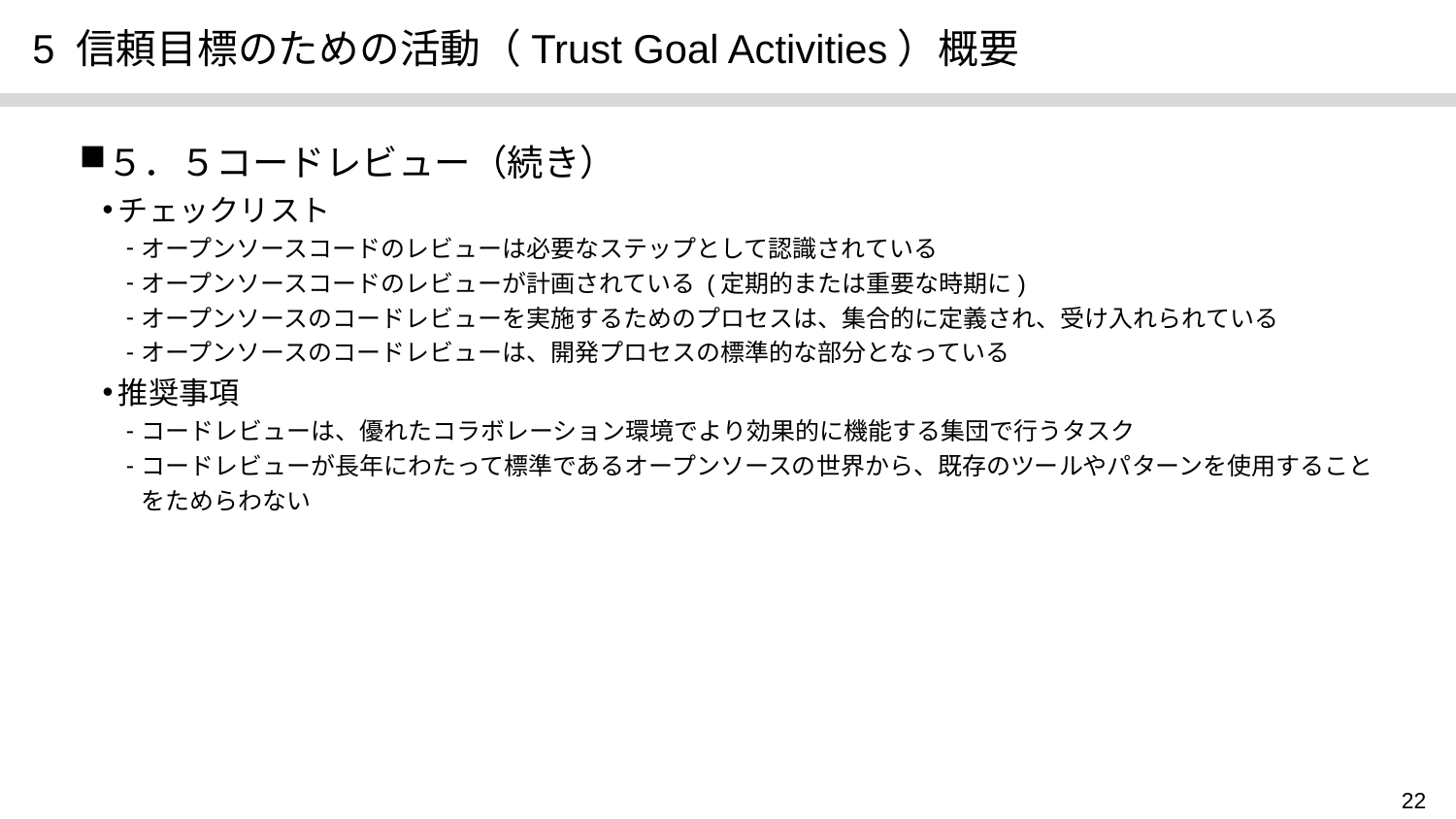

# 5 信頼目標のための活動（Trust Goal Activities）概要
５．５コードレビュー（続き）
チェックリスト
オープンソースコードのレビューは必要なステップとして認識されている
オープンソースコードのレビューが計画されている (定期的または重要な時期に)
オープンソースのコードレビューを実施するためのプロセスは、集合的に定義され、受け入れられている
オープンソースのコードレビューは、開発プロセスの標準的な部分となっている
推奨事項
コードレビューは、優れたコラボレーション環境でより効果的に機能する集団で行うタスク
コードレビューが長年にわたって標準であるオープンソースの世界から、既存のツールやパターンを使用することをためらわない